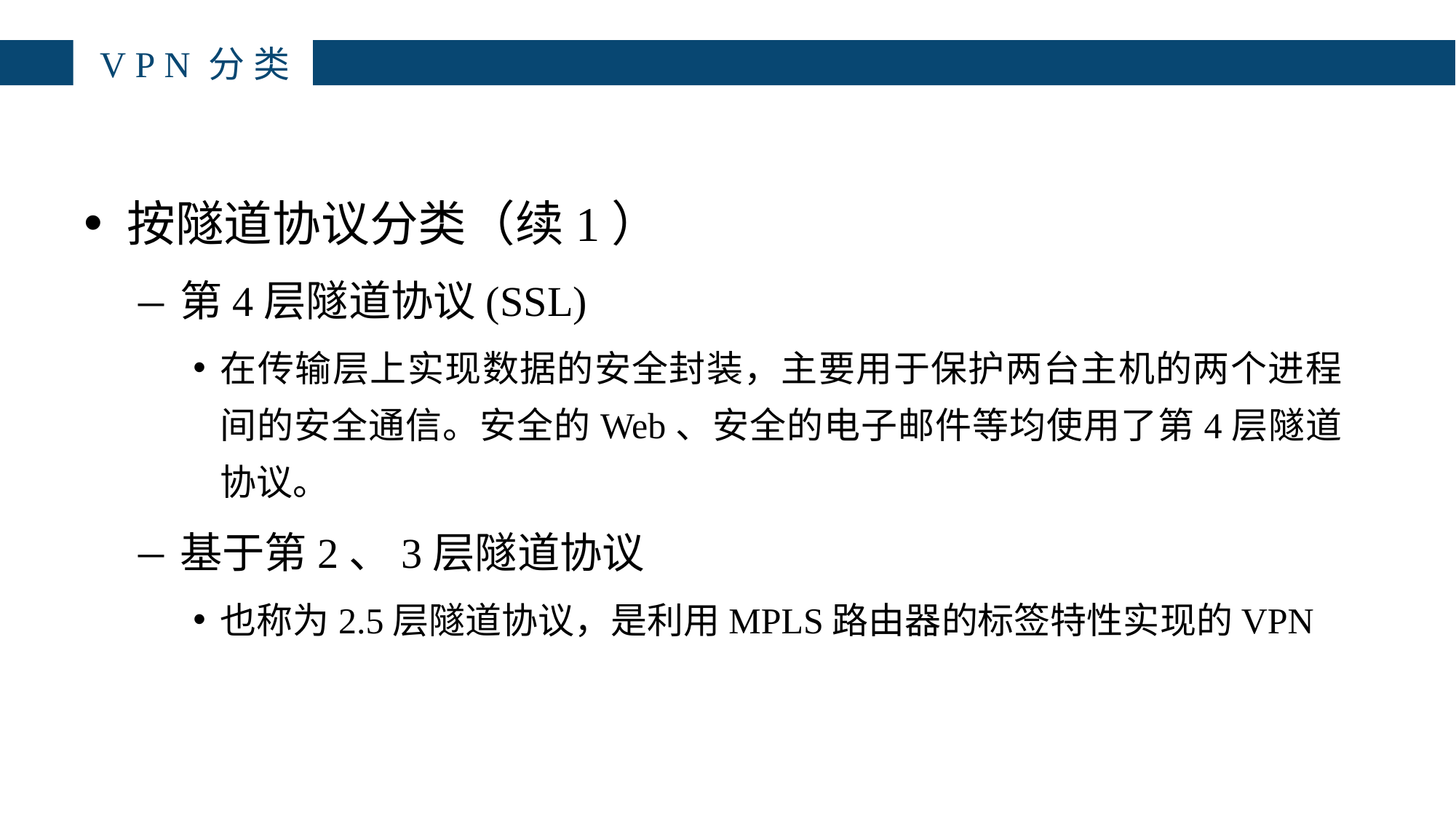

# VPN分类
按隧道协议分类（续1）
第4层隧道协议(SSL)
在传输层上实现数据的安全封装，主要用于保护两台主机的两个进程间的安全通信。安全的Web、安全的电子邮件等均使用了第4层隧道协议。
基于第2、3层隧道协议
也称为2.5层隧道协议，是利用MPLS路由器的标签特性实现的VPN